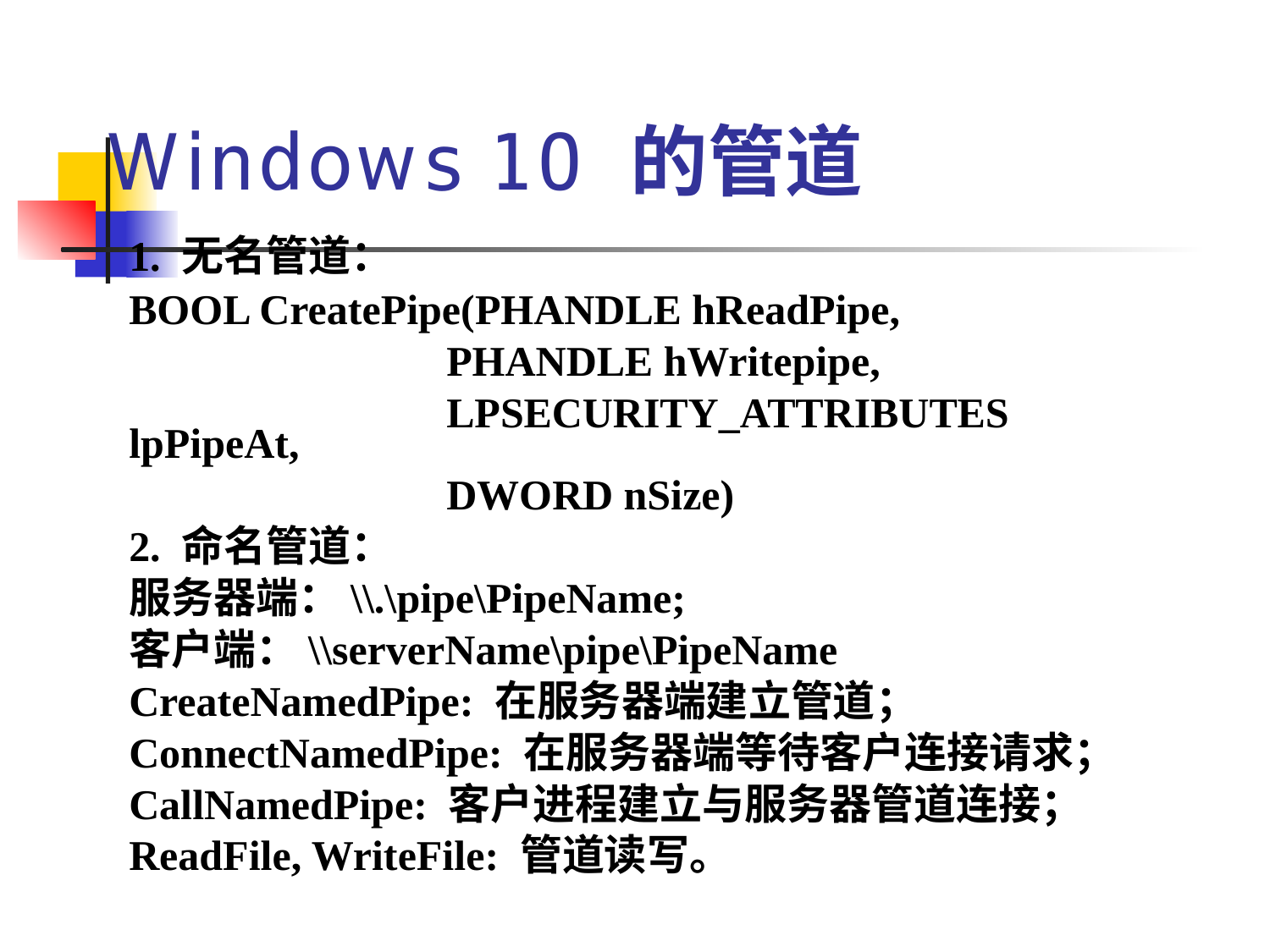

# Windows 10 的管道
1. 无名管道：
BOOL CreatePipe(PHANDLE hReadPipe,
                              PHANDLE hWritepipe,
                              LPSECURITY_ATTRIBUTES lpPipeAt,
                              DWORD nSize)
2. 命名管道：
服务器端：\\.\pipe\PipeName;
客户端：\\serverName\pipe\PipeName
CreateNamedPipe: 在服务器端建立管道；
ConnectNamedPipe: 在服务器端等待客户连接请求；
CallNamedPipe: 客户进程建立与服务器管道连接；
ReadFile, WriteFile: 管道读写。